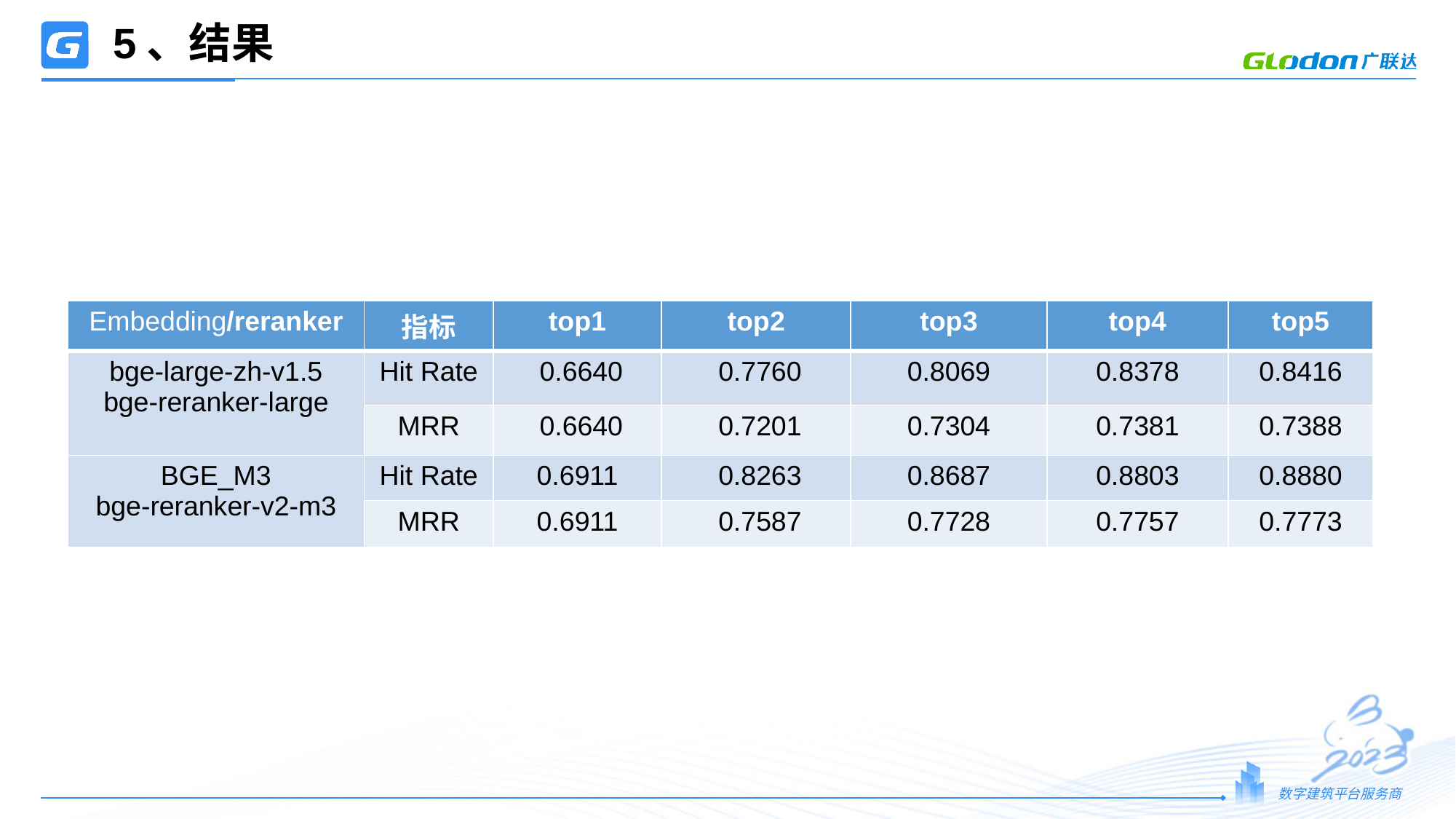

# 5、结果
| Embedding/reranker | 指标 | top1 | top2 | top3 | top4 | top5 |
| --- | --- | --- | --- | --- | --- | --- |
| bge-large-zh-v1.5 bge-reranker-large | Hit Rate | 0.6640 | 0.7760 | 0.8069 | 0.8378 | 0.8416 |
|  | MRR | 0.6640 | 0.7201 | 0.7304 | 0.7381 | 0.7388 |
| BGE\_M3 bge-reranker-v2-m3 | Hit Rate | 0.6911 | 0.8263 | 0.8687 | 0.8803 | 0.8880 |
|  | MRR | 0.6911 | 0.7587 | 0.7728 | 0.7757 | 0.7773 |